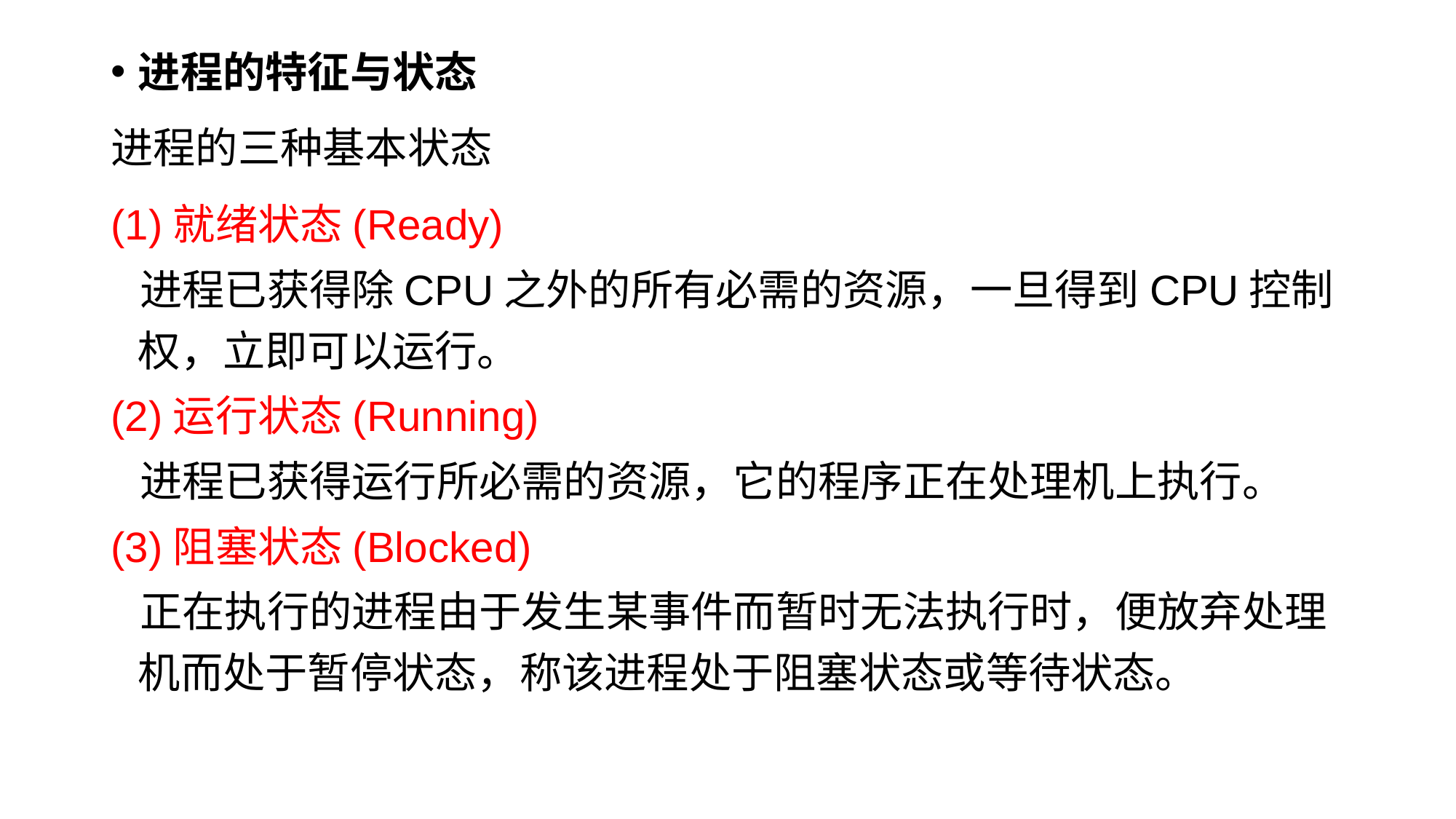

进程的特征与状态
进程的三种基本状态
(1)就绪状态(Ready)
  进程已获得除CPU之外的所有必需的资源，一旦得到CPU控制权，立即可以运行。
(2)运行状态(Running)
  进程已获得运行所必需的资源，它的程序正在处理机上执行。
(3)阻塞状态(Blocked)
  正在执行的进程由于发生某事件而暂时无法执行时，便放弃处理机而处于暂停状态，称该进程处于阻塞状态或等待状态。